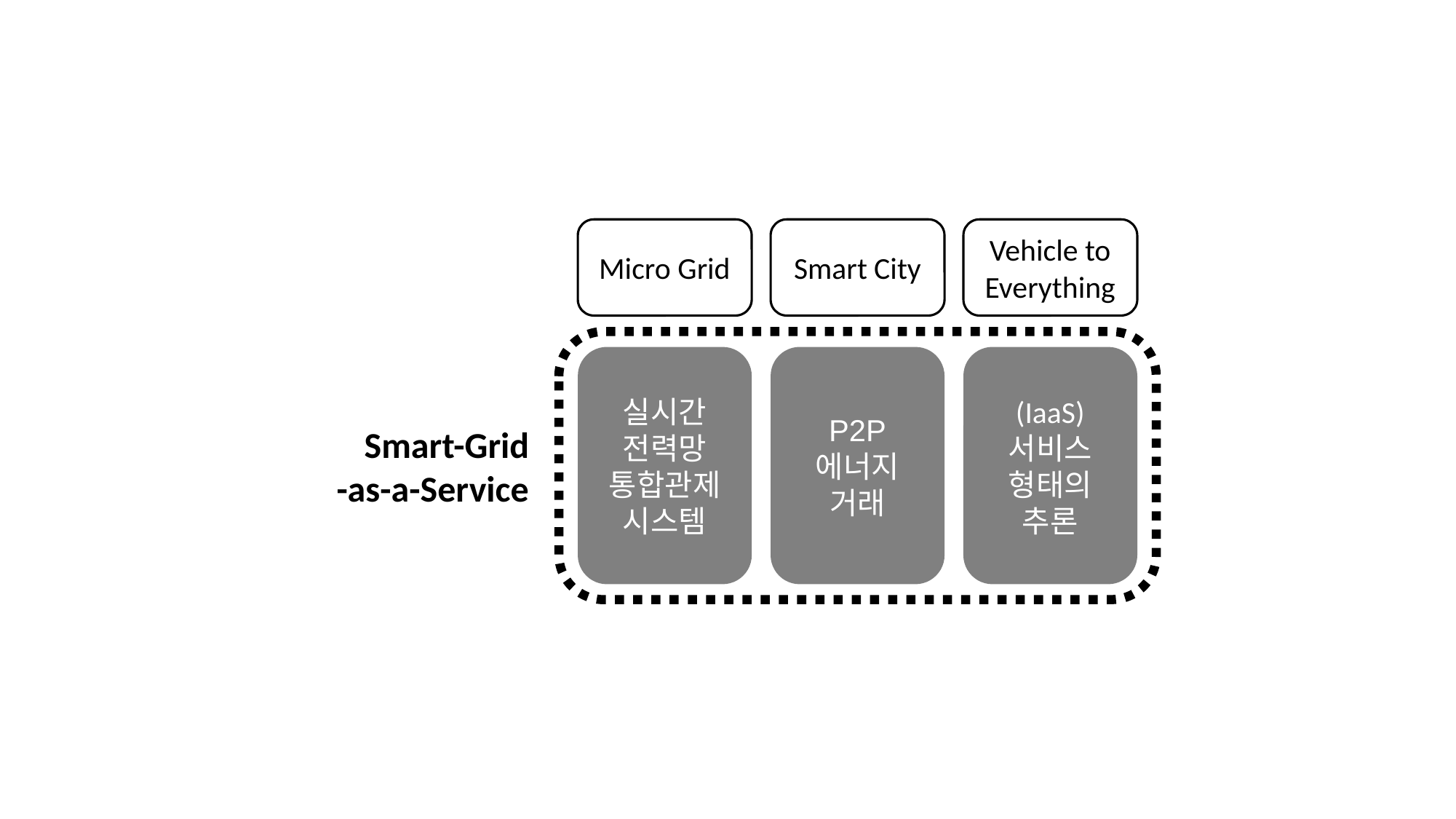

Micro Grid
Smart City
Vehicle to
Everything

실시간
전력망
통합관제
시스템
P2P
에너지
거래
(IaaS)
서비스
형태의
추론
Smart-Grid
-as-a-Service